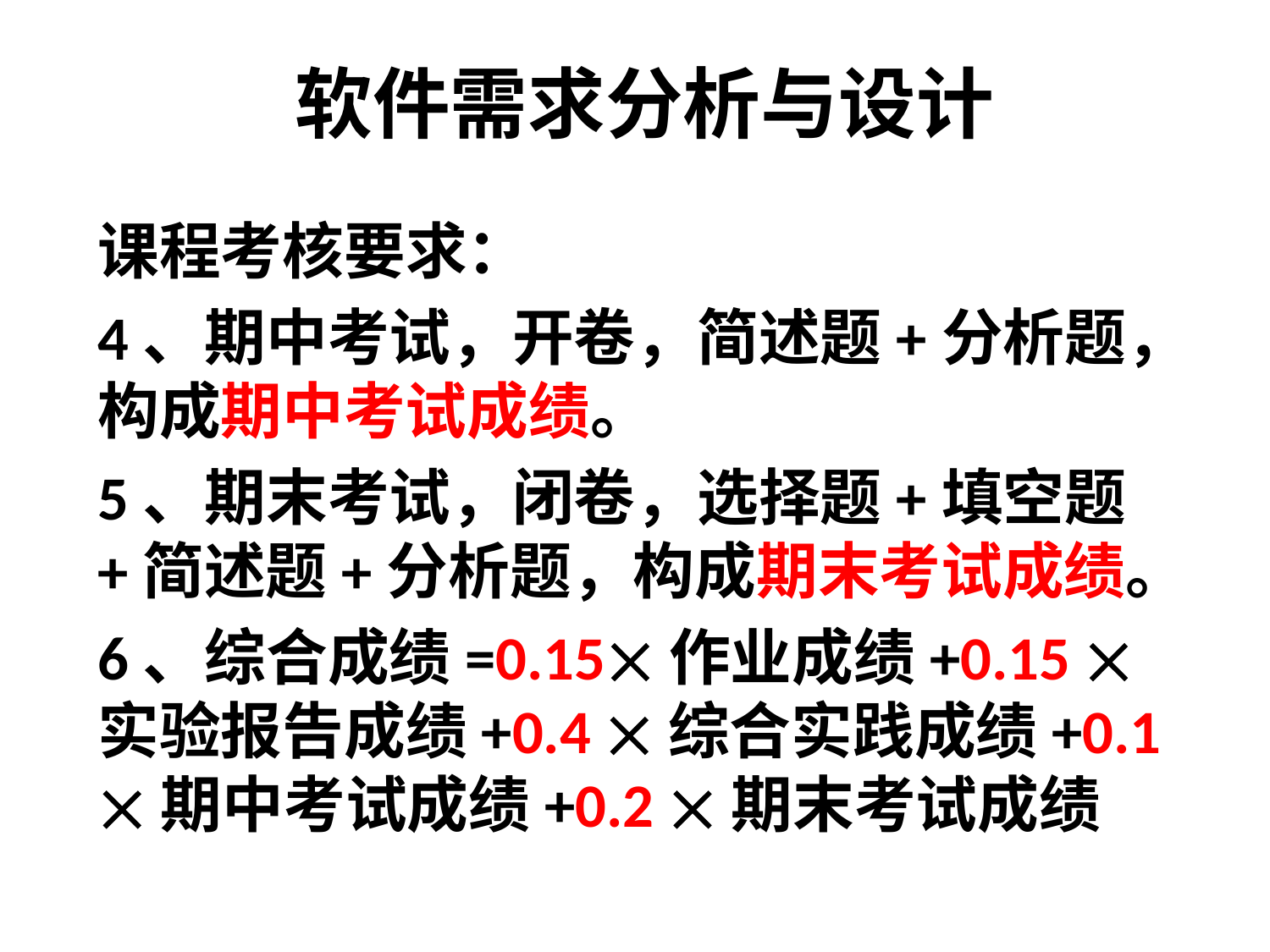

# 软件需求分析与设计
课程考核要求：
4、期中考试，开卷，简述题+分析题，构成期中考试成绩。
5、期末考试，闭卷，选择题+填空题+简述题+分析题，构成期末考试成绩。
6、综合成绩=0.15×作业成绩+0.15 ×实验报告成绩+0.4 ×综合实践成绩+0.1 ×期中考试成绩+0.2 ×期末考试成绩